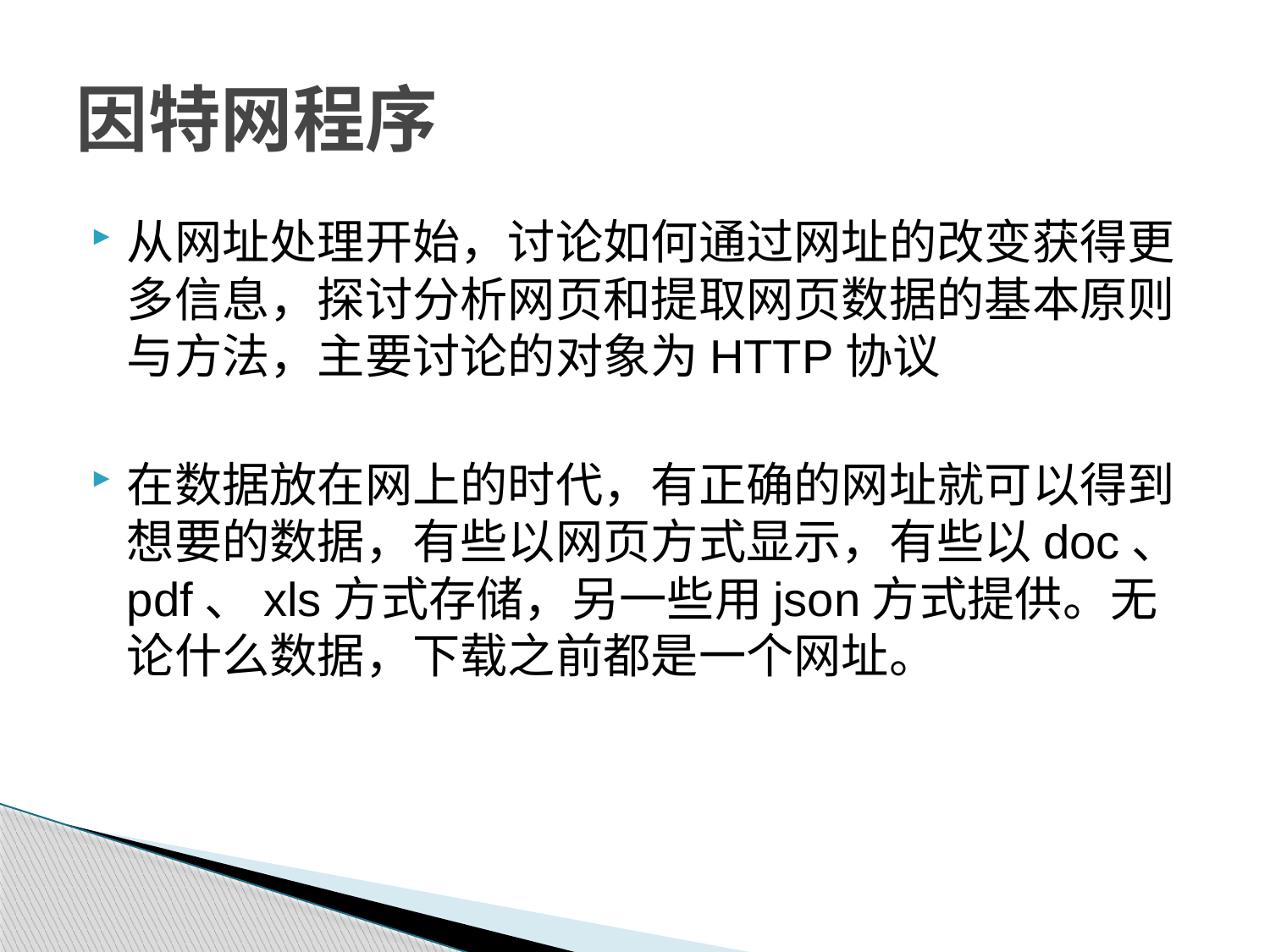

# 因特网程序
从网址处理开始，讨论如何通过网址的改变获得更多信息，探讨分析网页和提取网页数据的基本原则与方法，主要讨论的对象为HTTP协议

在数据放在网上的时代，有正确的网址就可以得到想要的数据，有些以网页方式显示，有些以doc、pdf、xls方式存储，另一些用json方式提供。无论什么数据，下载之前都是一个网址。